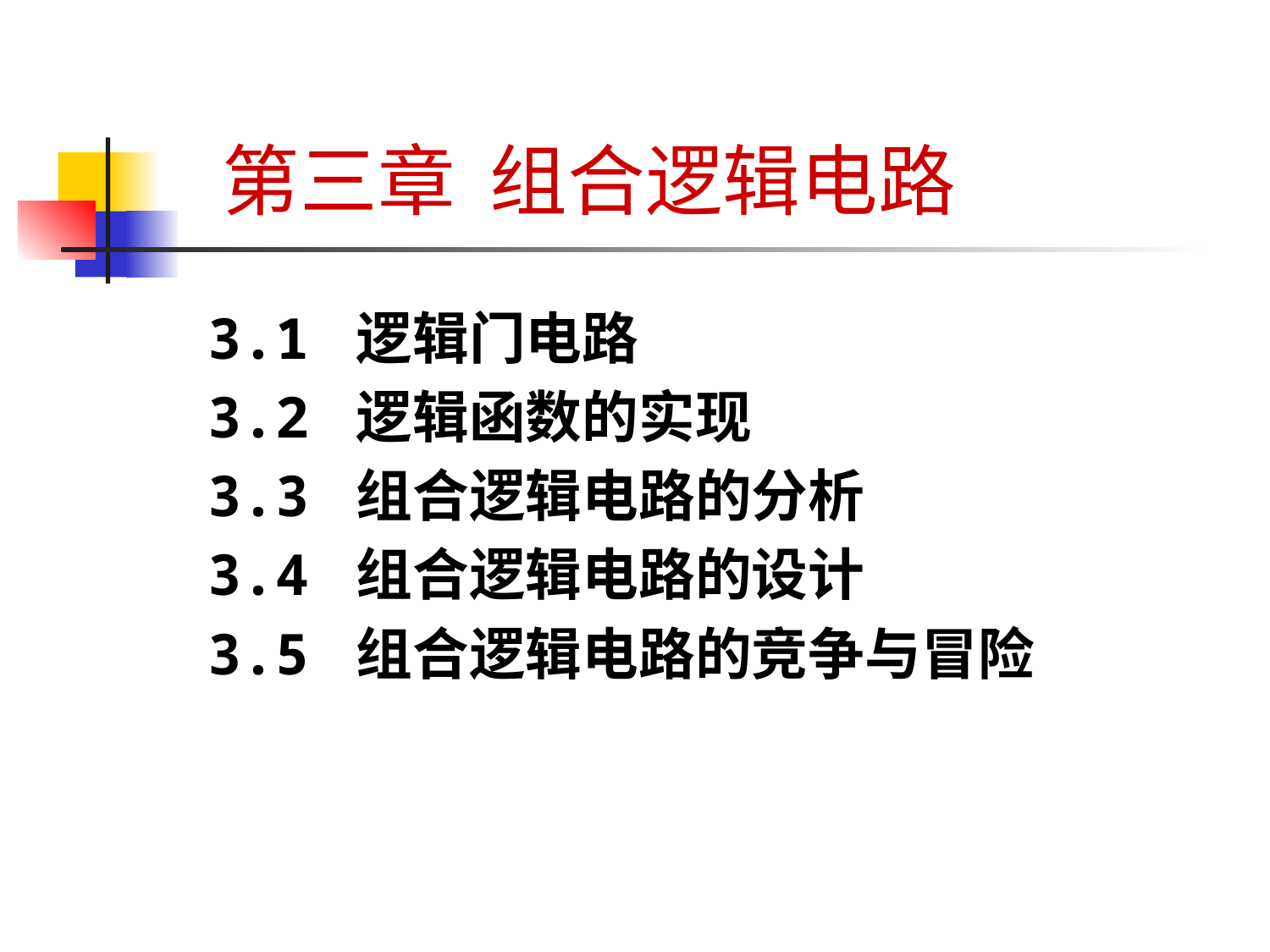

第三章  组合逻辑电路
3.1 逻辑门电路
3.2 逻辑函数的实现
3.3 组合逻辑电路的分析
3.4 组合逻辑电路的设计
3.5 组合逻辑电路的竞争与冒险